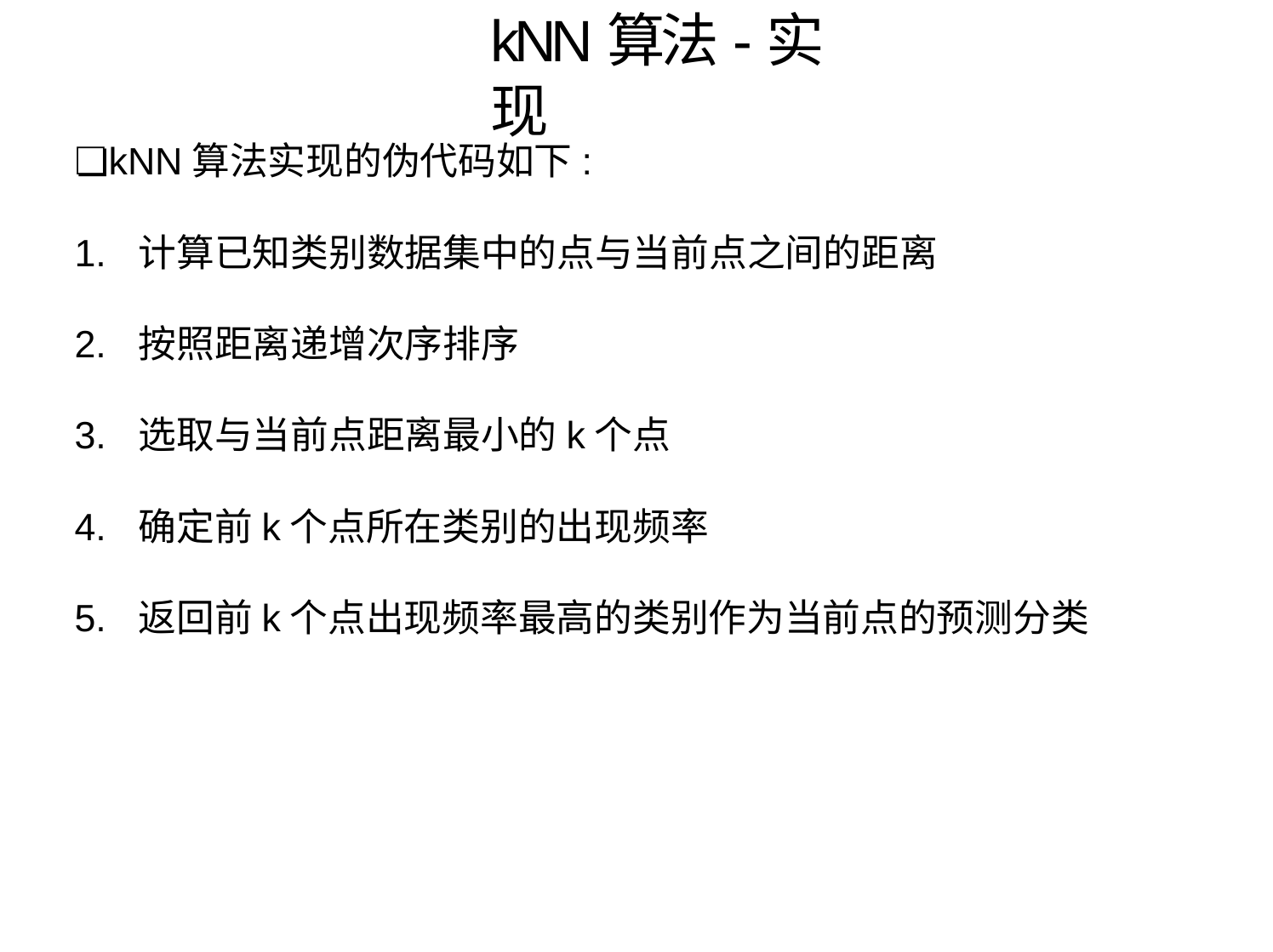

# kNN算法-实现
❏kNN算法实现的伪代码如下:

计算已知类别数据集中的点与当前点之间的距离

按照距离递增次序排序

选取与当前点距离最小的k个点

确定前k个点所在类别的出现频率

返回前k个点出现频率最高的类别作为当前点的预测分类